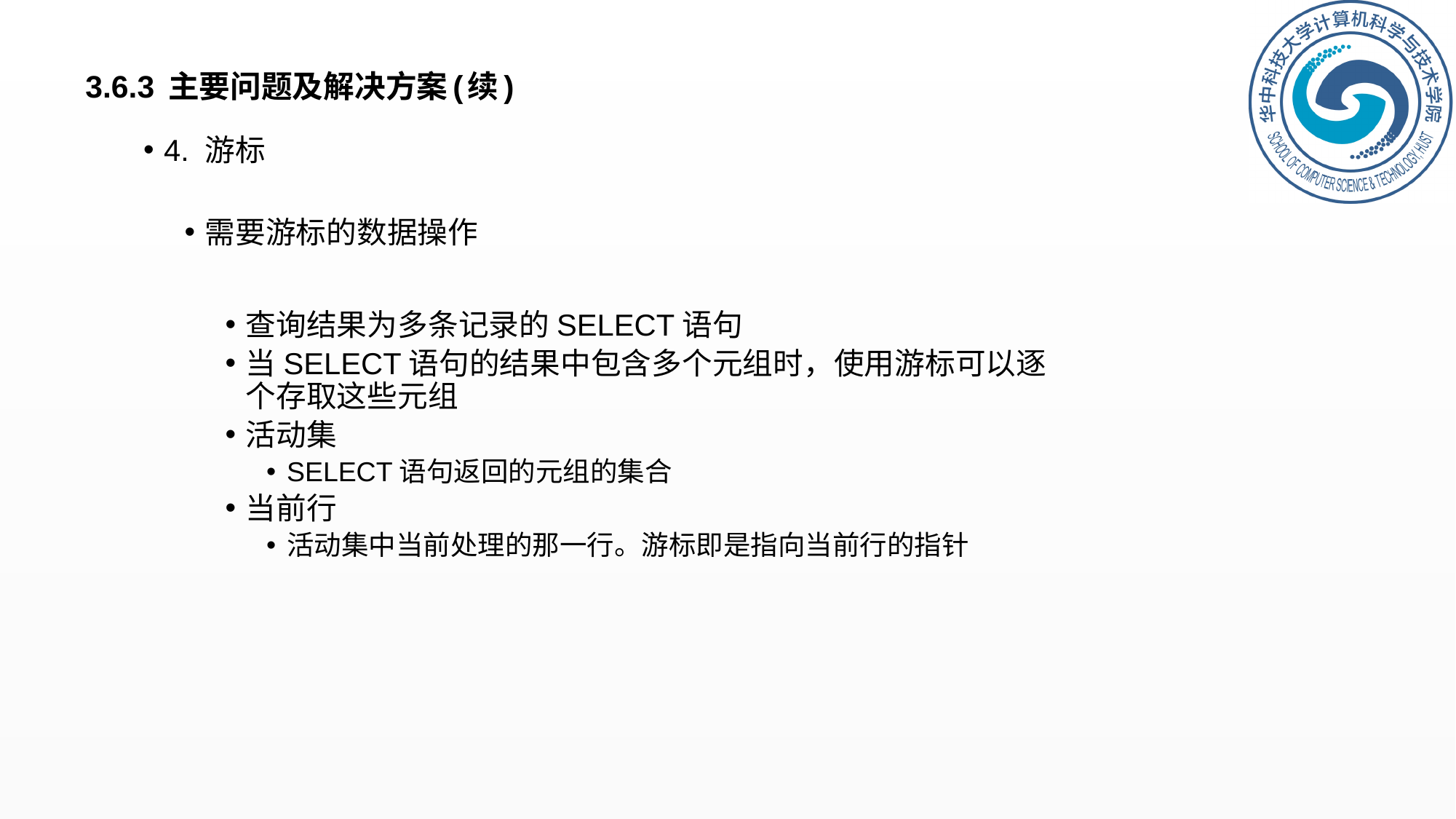

# 3.6.3 主要问题及解决方案(续)
4. 游标

需要游标的数据操作

查询结果为多条记录的SELECT语句
当SELECT语句的结果中包含多个元组时，使用游标可以逐个存取这些元组
活动集
SELECT语句返回的元组的集合
当前行
活动集中当前处理的那一行。游标即是指向当前行的指针